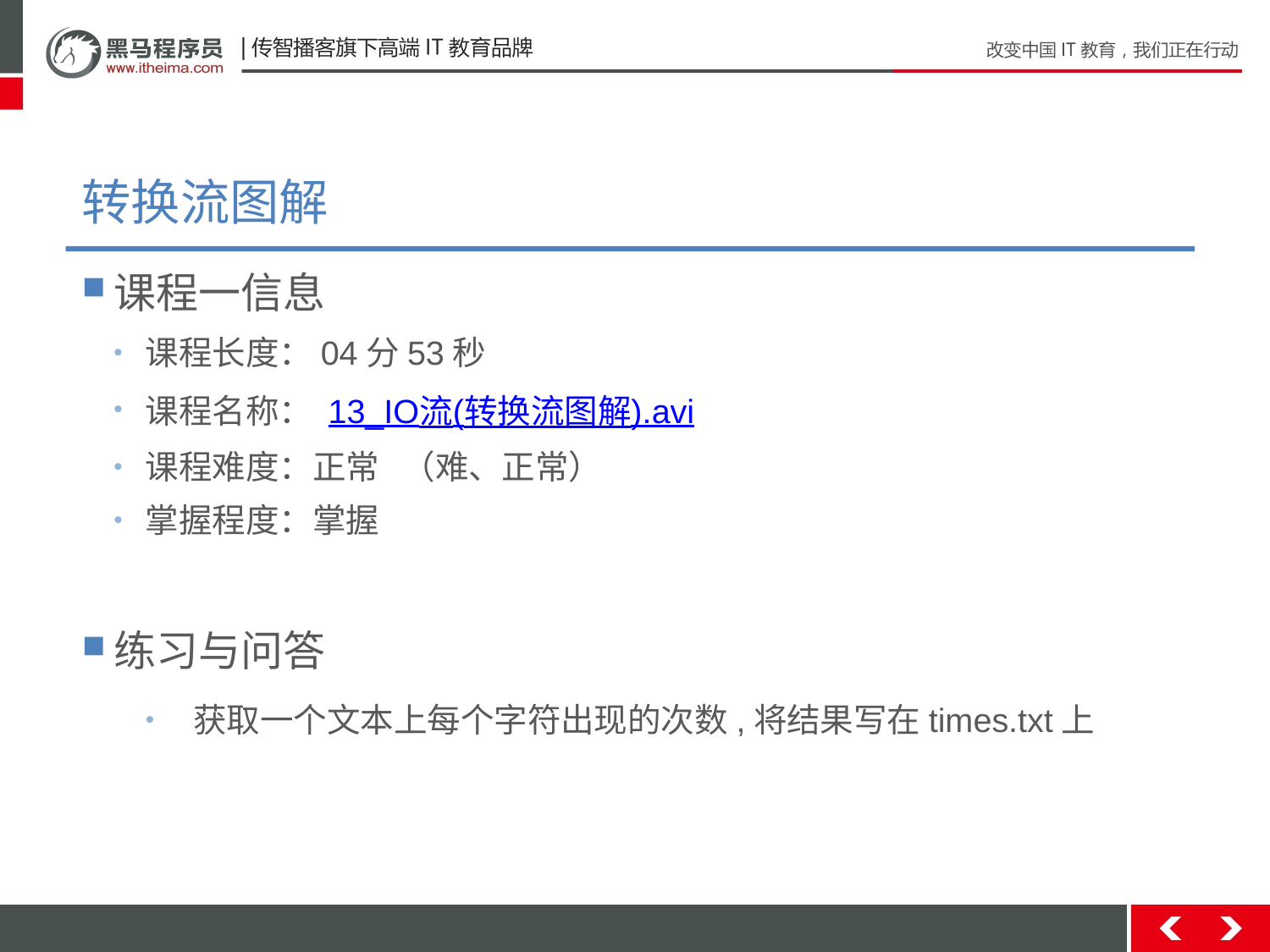

# 转换流图解
课程一信息
课程长度：04分53秒
课程名称： 13_IO流(转换流图解).avi
课程难度：正常   （难、正常）
掌握程度：掌握

练习与问答
获取一个文本上每个字符出现的次数,将结果写在times.txt上